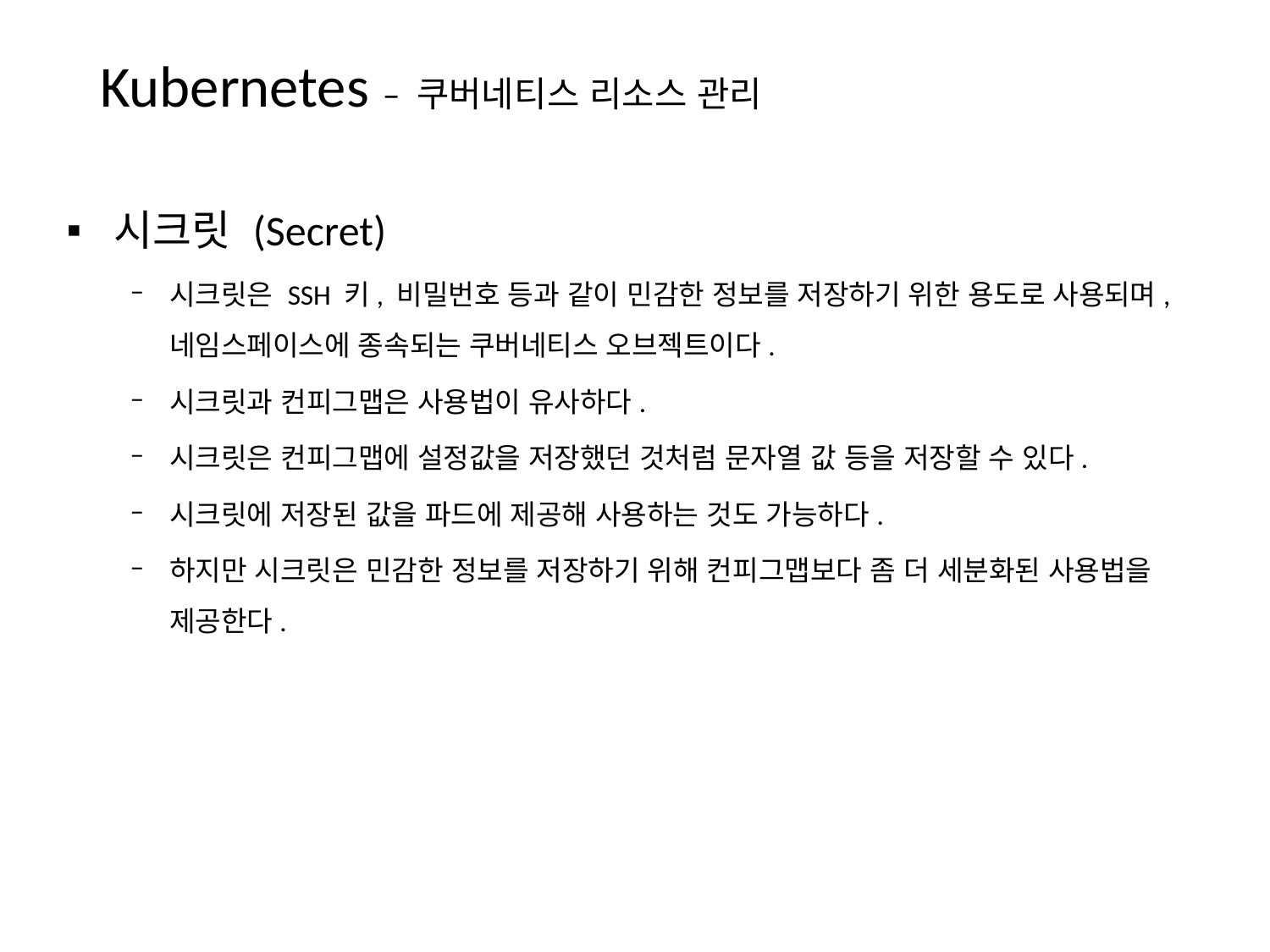

# Kubernetes – 쿠버네티스 리소스 관리
시크릿 (Secret)
시크릿은 SSH 키, 비밀번호 등과 같이 민감한 정보를 저장하기 위한 용도로 사용되며, 네임스페이스에 종속되는 쿠버네티스 오브젝트이다.
시크릿과 컨피그맵은 사용법이 유사하다.
시크릿은 컨피그맵에 설정값을 저장했던 것처럼 문자열 값 등을 저장할 수 있다.
시크릿에 저장된 값을 파드에 제공해 사용하는 것도 가능하다.
하지만 시크릿은 민감한 정보를 저장하기 위해 컨피그맵보다 좀 더 세분화된 사용법을 제공한다.